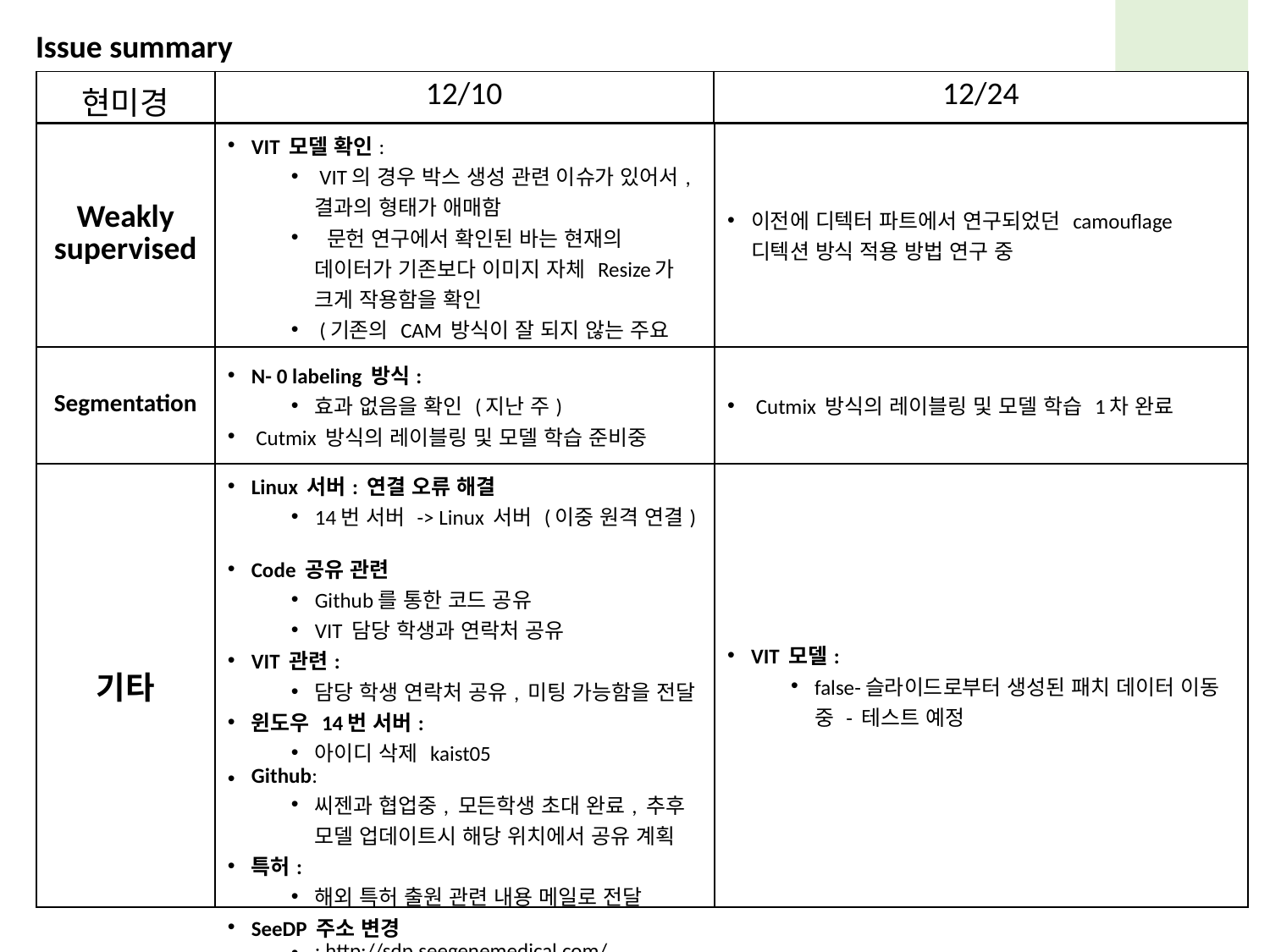

Issue summary
| 현미경 | 12/10 | 12/24 |
| --- | --- | --- |
|  |  |  |
| Weakly supervised | VIT 모델 확인: VIT의 경우 박스 생성 관련 이슈가 있어서, 결과의 형태가 애매함 문헌 연구에서 확인된 바는 현재의 데이터가 기존보다 이미지 자체 Resize가 크게 작용함을 확인 (기존의 CAM 방식이 잘 되지 않는 주요 원인으로 보고 연구를 진행중) | 이전에 디텍터 파트에서 연구되었던 camouflage 디텍션 방식 적용 방법 연구 중 |
| --- | --- | --- |
| Segmentation | N- 0 labeling 방식: 효과 없음을 확인 (지난 주) Cutmix 방식의 레이블링 및 모델 학습 준비중 | Cutmix 방식의 레이블링 및 모델 학습 1차 완료 |
| 기타 | Linux 서버: 연결 오류 해결 14번 서버 -> Linux 서버 (이중 원격 연결) Code 공유 관련 Github를 통한 코드 공유 VIT 담당 학생과 연락처 공유 VIT 관련: 담당 학생 연락처 공유, 미팅 가능함을 전달 윈도우 14번 서버: 아이디 삭제 kaist05 Github: 씨젠과 협업중, 모든학생 초대 완료, 추후 모델 업데이트시 해당 위치에서 공유 계획 특허: 해외 특허 출원 관련 내용 메일로 전달 SeeDP 주소 변경 : http://sdp.seegenemedical.com/ | VIT 모델: false-슬라이드로부터 생성된 패치 데이터 이동 중 - 테스트 예정 |